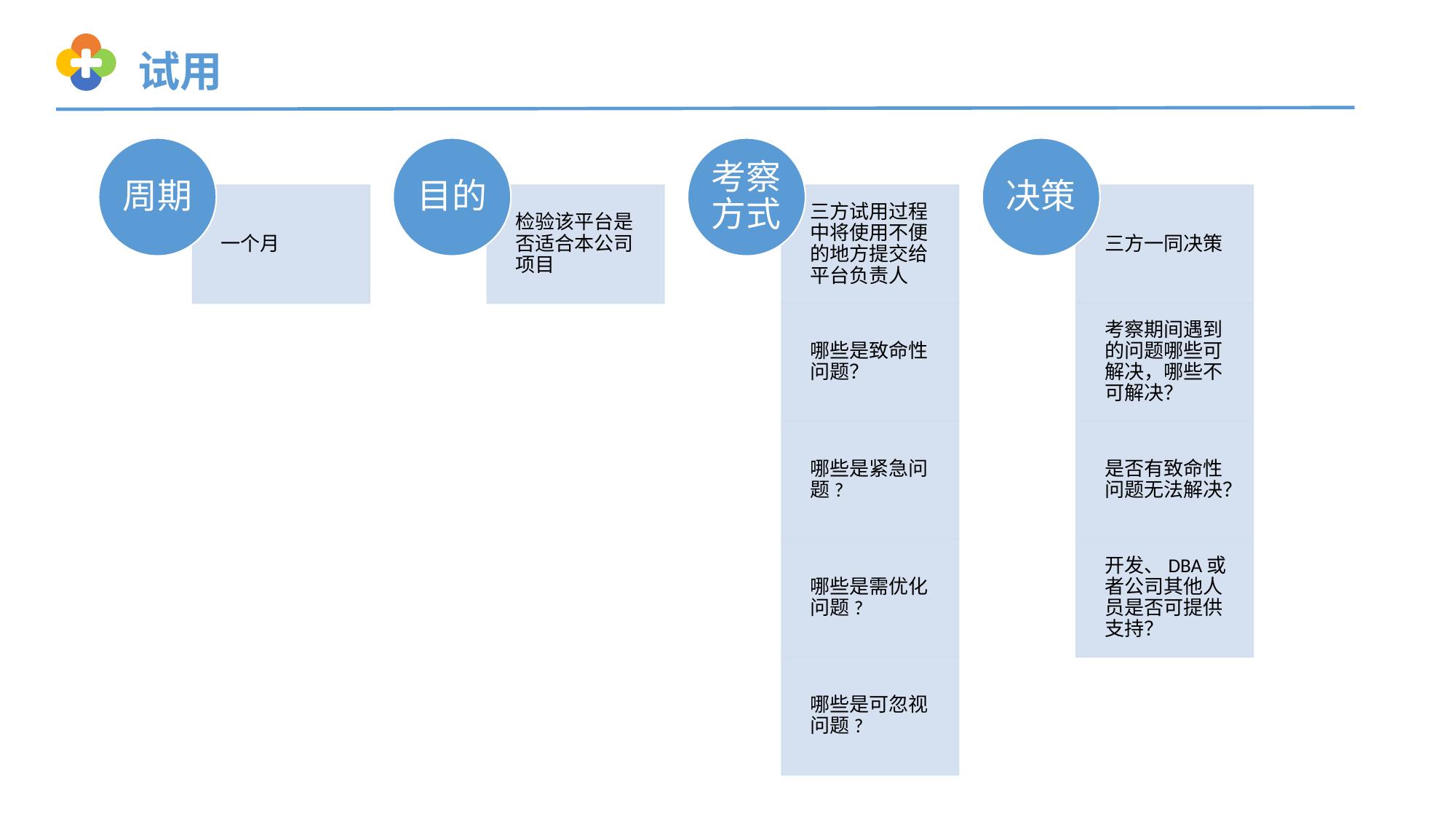

试用
一个月
周期
检验该平台是否适合本公司项目
目的
三方试用过程中将使用不便的地方提交给平台负责人
哪些是致命性问题？
哪些是紧急问题?
哪些是需优化问题?
哪些是可忽视问题?
考察方式
三方一同决策
考察期间遇到的问题哪些可解决，哪些不可解决？
是否有致命性问题无法解决？
开发、DBA或者公司其他人员是否可提供支持？
决策